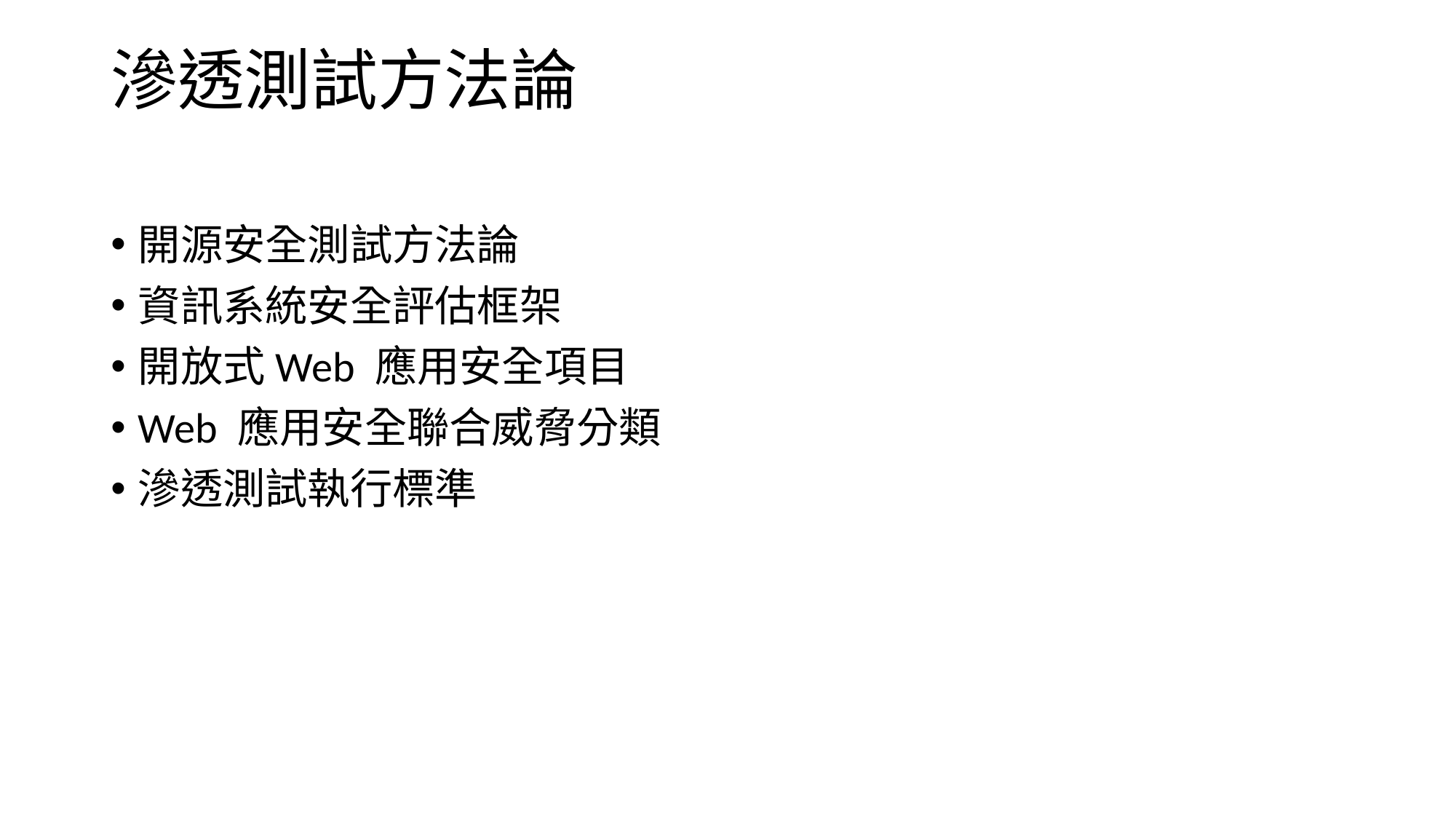

# 滲透測試方法論
開源安全測試方法論
資訊系統安全評估框架
開放式Web 應用安全項目
Web 應用安全聯合威脅分類
滲透測試執行標準